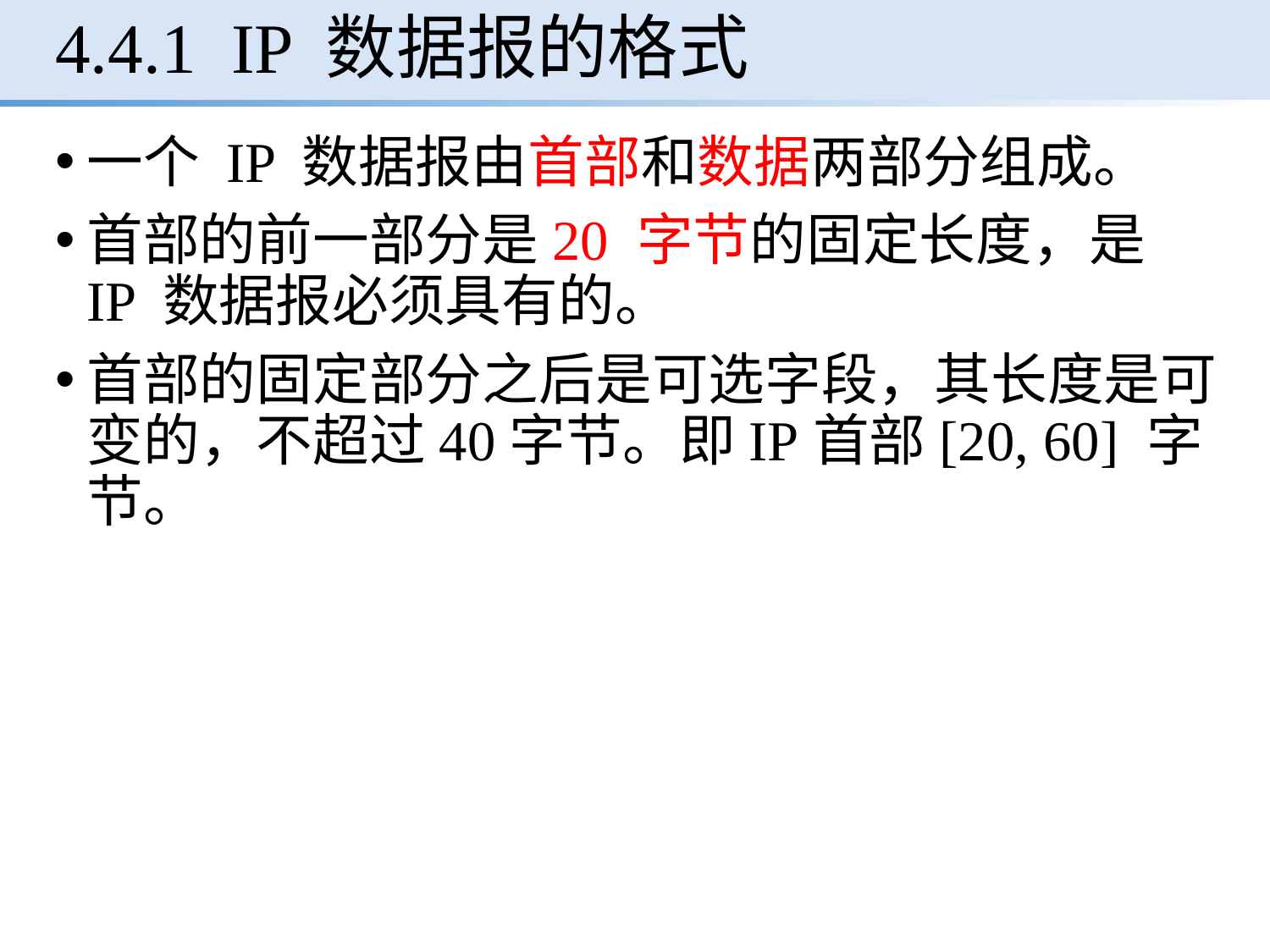

# 4.4.1  IP 数据报的格式
一个 IP 数据报由首部和数据两部分组成。
首部的前一部分是20 字节的固定长度，是 IP 数据报必须具有的。
首部的固定部分之后是可选字段，其长度是可变的，不超过40字节。即IP首部[20, 60] 字节。